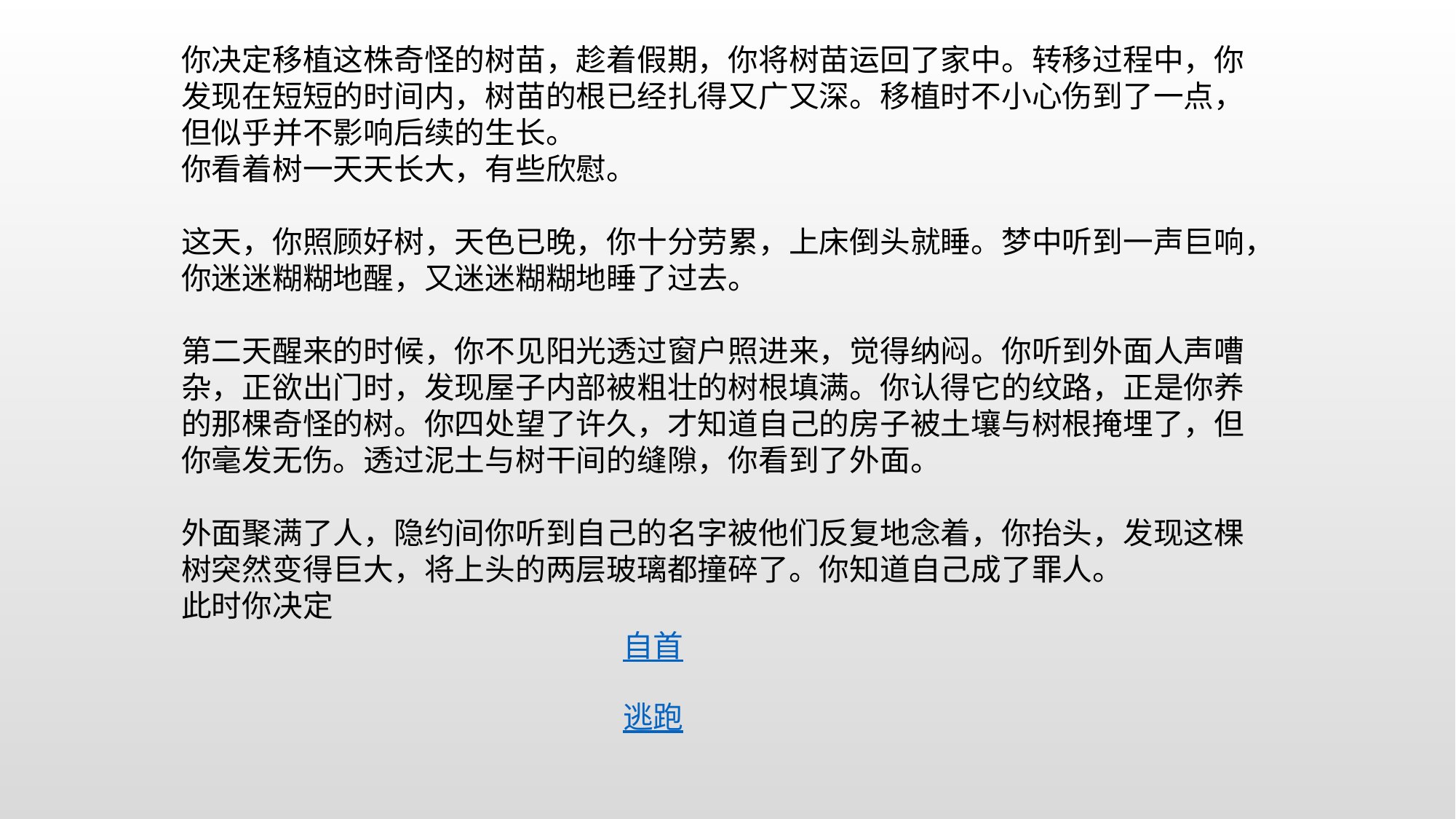

你决定移植这株奇怪的树苗，趁着假期，你将树苗运回了家中。转移过程中，你发现在短短的时间内，树苗的根已经扎得又广又深。移植时不小心伤到了一点，但似乎并不影响后续的生长。
你看着树一天天长大，有些欣慰。

这天，你照顾好树，天色已晚，你十分劳累，上床倒头就睡。梦中听到一声巨响，你迷迷糊糊地醒，又迷迷糊糊地睡了过去。

第二天醒来的时候，你不见阳光透过窗户照进来，觉得纳闷。你听到外面人声嘈杂，正欲出门时，发现屋子内部被粗壮的树根填满。你认得它的纹路，正是你养的那棵奇怪的树。你四处望了许久，才知道自己的房子被土壤与树根掩埋了，但你毫发无伤。透过泥土与树干间的缝隙，你看到了外面。

外面聚满了人，隐约间你听到自己的名字被他们反复地念着，你抬头，发现这棵树突然变得巨大，将上头的两层玻璃都撞碎了。你知道自己成了罪人。
此时你决定
自首
逃跑